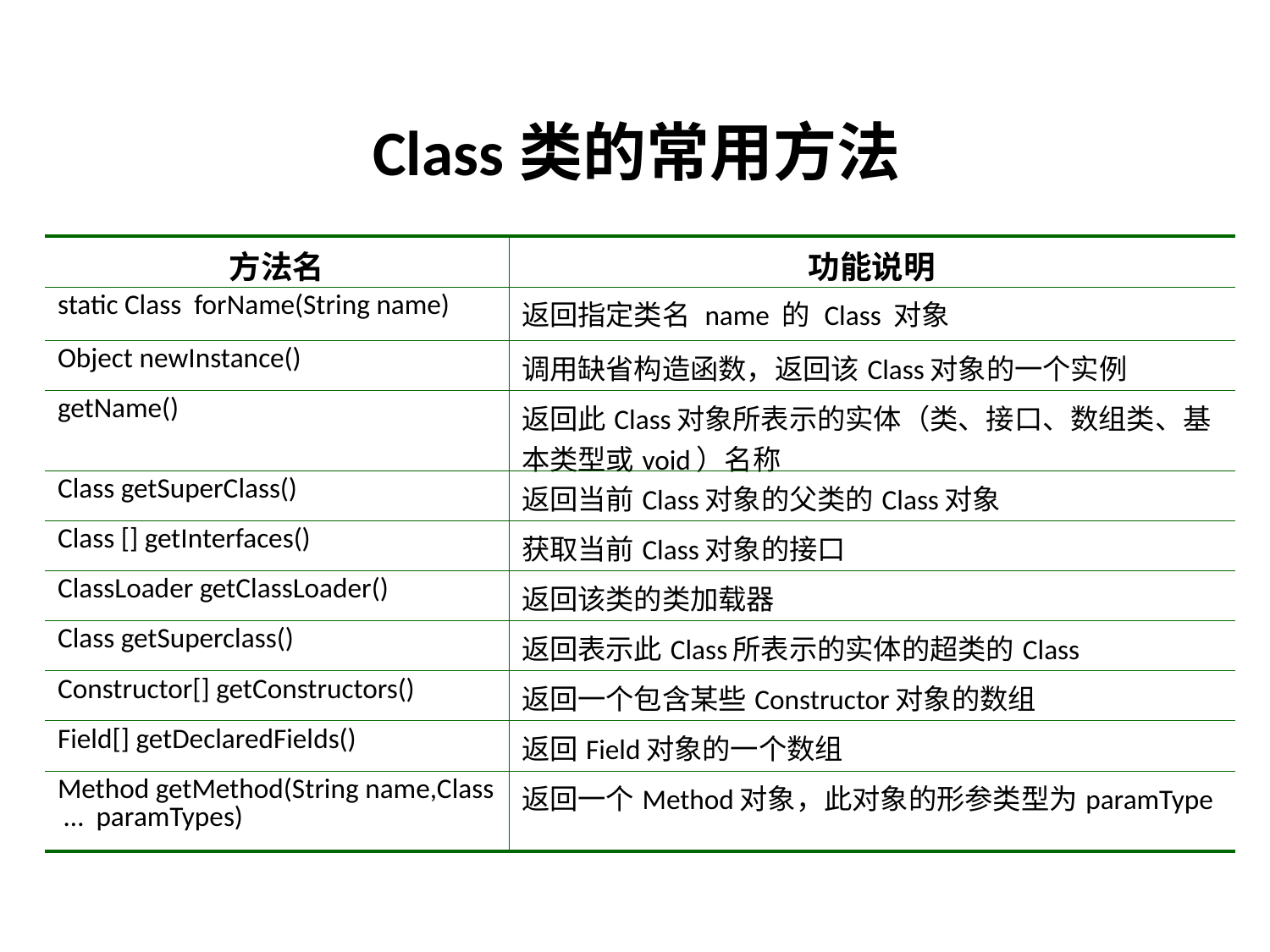

Class类的常用方法
| 方法名 | 功能说明 |
| --- | --- |
| static Class forName(String name) | 返回指定类名 name 的 Class 对象 |
| Object newInstance() | 调用缺省构造函数，返回该Class对象的一个实例 |
| getName() | 返回此Class对象所表示的实体（类、接口、数组类、基本类型或void）名称 |
| Class getSuperClass() | 返回当前Class对象的父类的Class对象 |
| Class [] getInterfaces() | 获取当前Class对象的接口 |
| ClassLoader getClassLoader() | 返回该类的类加载器 |
| Class getSuperclass() | 返回表示此Class所表示的实体的超类的Class |
| Constructor[] getConstructors() | 返回一个包含某些Constructor对象的数组 |
| Field[] getDeclaredFields() | 返回Field对象的一个数组 |
| Method getMethod(String name,Class … paramTypes) | 返回一个Method对象，此对象的形参类型为paramType |